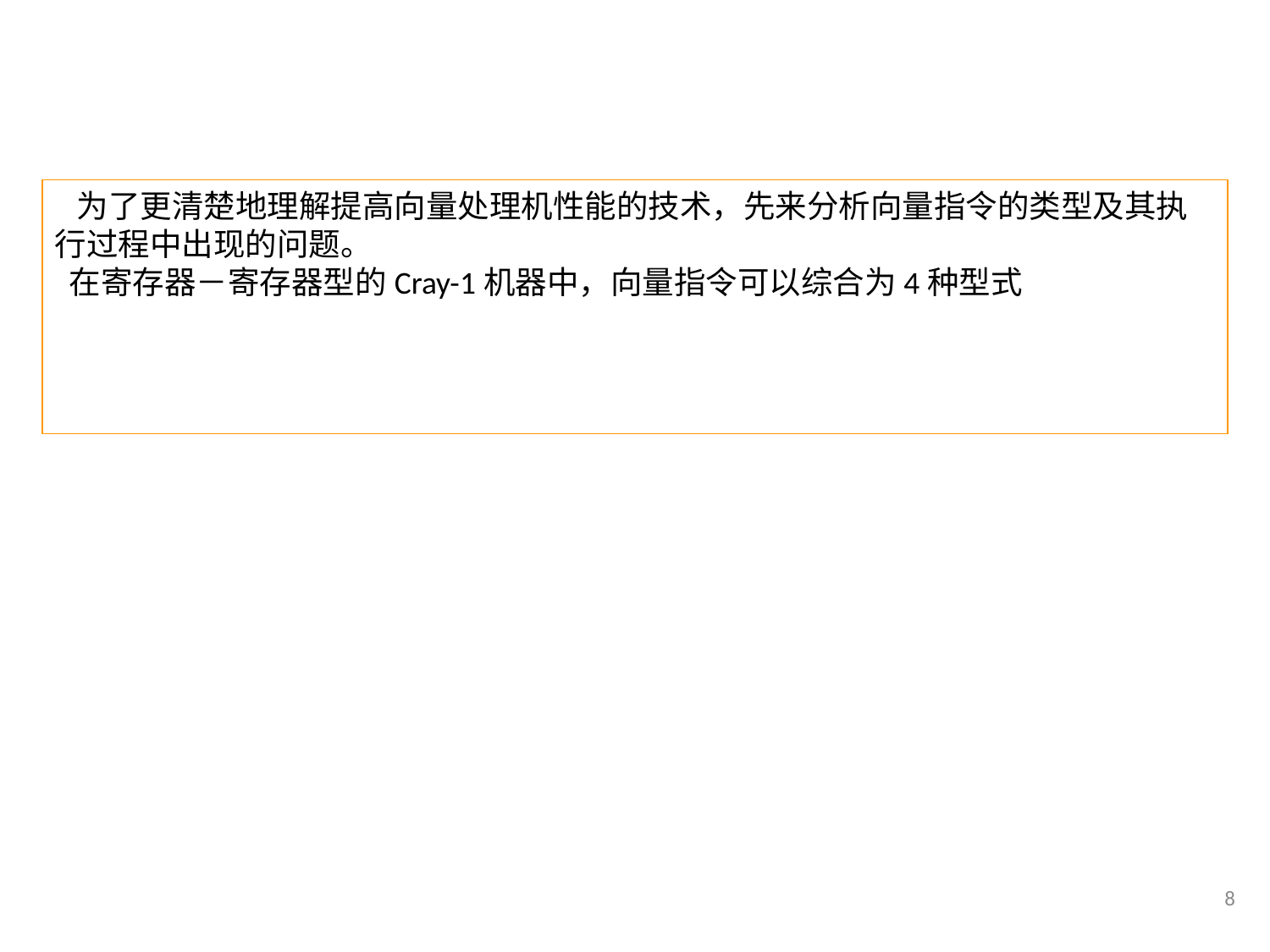

为了更清楚地理解提高向量处理机性能的技术，先来分析向量指令的类型及其执行过程中出现的问题。
  在寄存器－寄存器型的Cray-1机器中，向量指令可以综合为4种型式
8